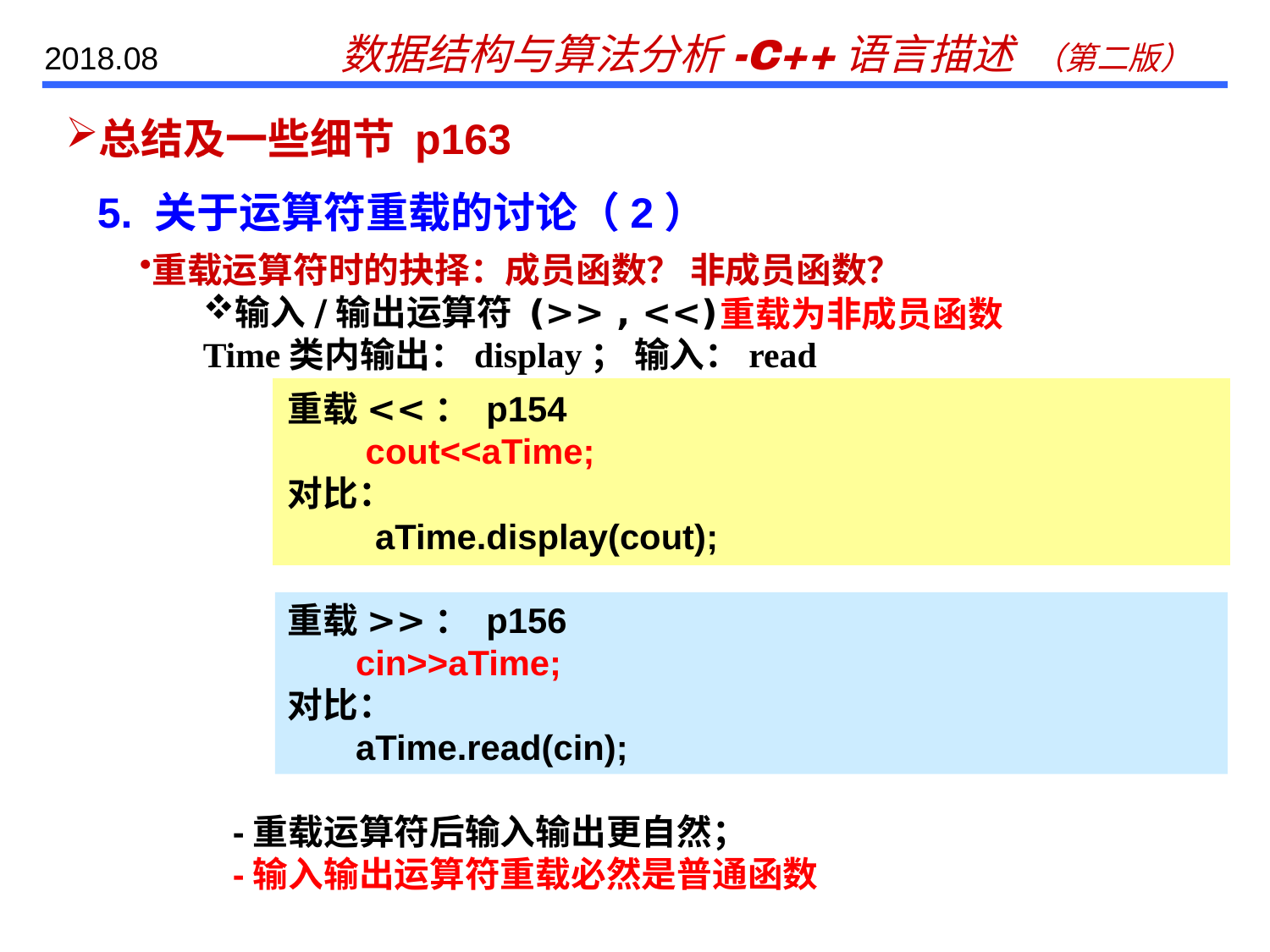

# 总结及一些细节 p163
5. 关于运算符重载的讨论（2）
重载运算符时的抉择：成员函数？ 非成员函数？
输入/输出运算符 (>> , <<)
Time类内输出：display； 输入：read
重载为非成员函数
重载<<： p154
        cout<<aTime;
对比：
         aTime.display(cout);
重载>>： p156
       cin>>aTime;
对比：
       aTime.read(cin);
-重载运算符后输入输出更自然；
-输入输出运算符重载必然是普通函数